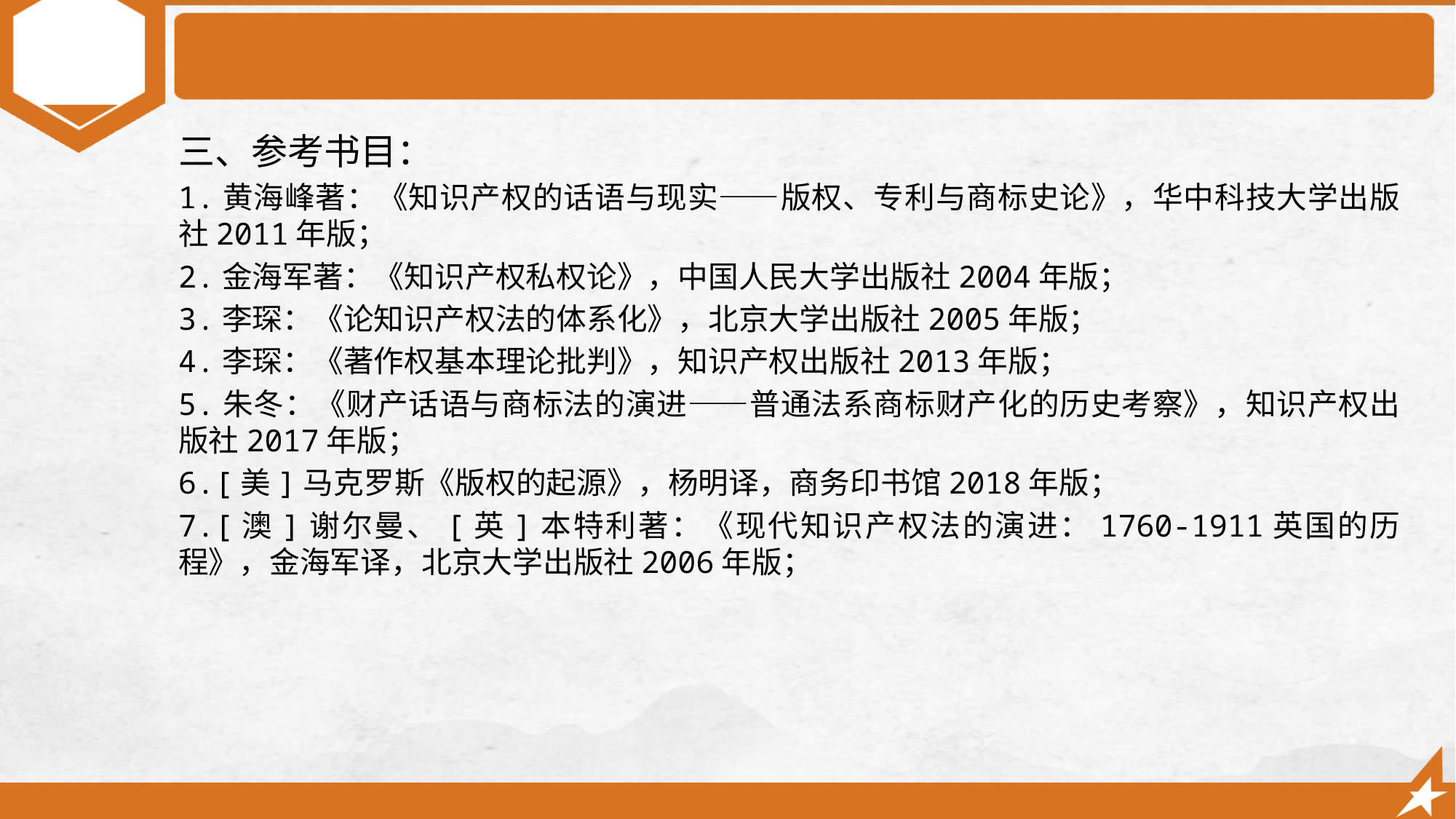

三、参考书目：
1.黄海峰著：《知识产权的话语与现实——版权、专利与商标史论》，华中科技大学出版社2011年版；
2.金海军著：《知识产权私权论》，中国人民大学出版社2004年版；
3.李琛：《论知识产权法的体系化》，北京大学出版社2005年版；
4.李琛：《著作权基本理论批判》，知识产权出版社2013年版；
5.朱冬：《财产话语与商标法的演进——普通法系商标财产化的历史考察》，知识产权出版社2017年版；
6.[美]马克罗斯《版权的起源》，杨明译，商务印书馆2018年版；
7.[澳]谢尔曼、[英]本特利著：《现代知识产权法的演进：1760-1911英国的历程》，金海军译，北京大学出版社2006年版；